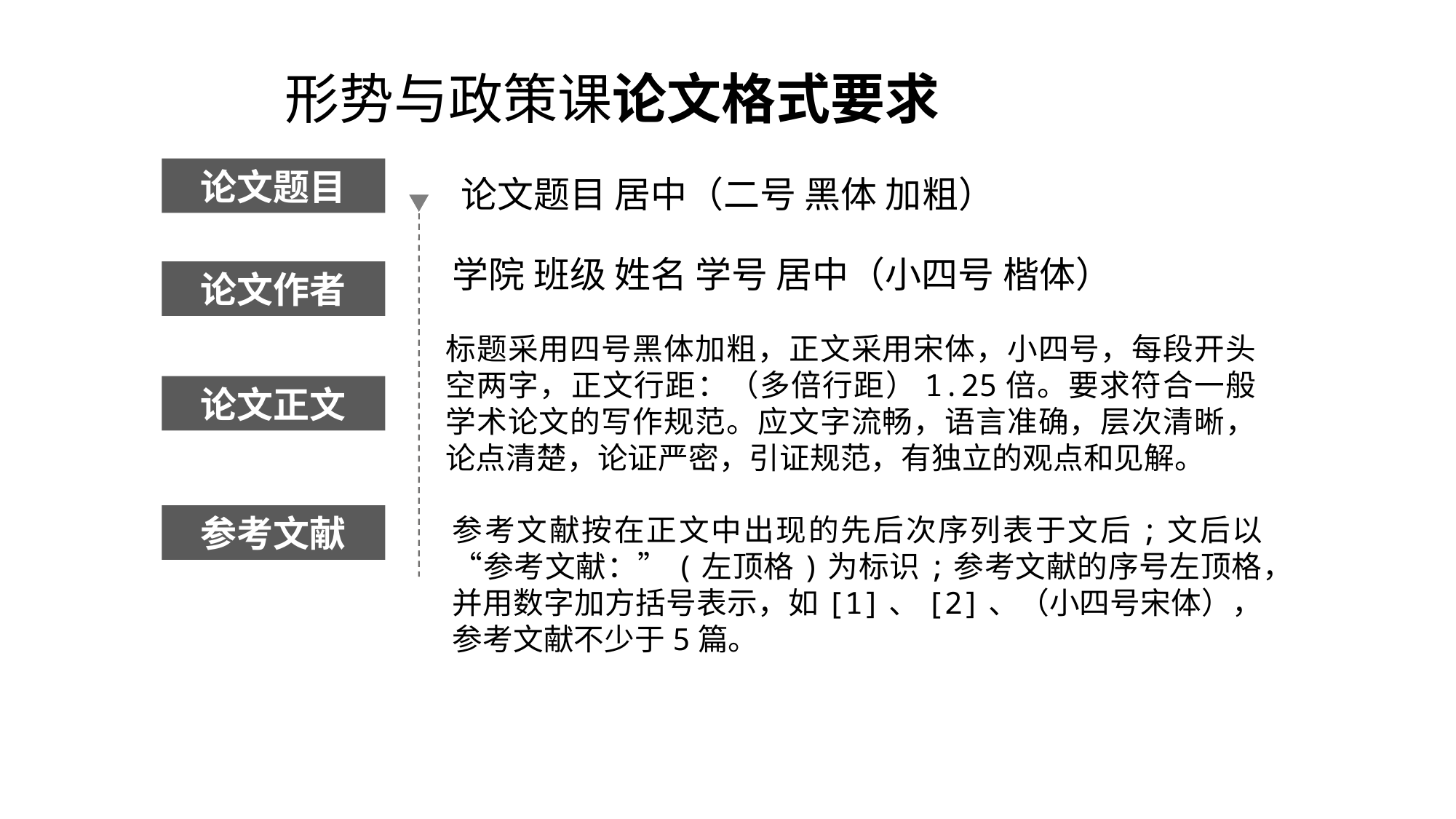

形势与政策课论文格式要求
论文题目
论文题目 居中（二号 黑体 加粗）

学院 班级 姓名 学号 居中（小四号 楷体）
论文作者

标题采用四号黑体加粗，正文采用宋体，小四号，每段开头空两字，正文行距：（多倍行距）1.25倍。要求符合一般学术论文的写作规范。应文字流畅，语言准确，层次清晰，论点清楚，论证严密，引证规范，有独立的观点和见解。
论文正文
参考文献按在正文中出现的先后次序列表于文后;文后以“参考文献：”(左顶格)为标识;参考文献的序号左顶格，并用数字加方括号表示，如[1]、[2]、（小四号宋体），参考文献不少于5篇。
参考文献